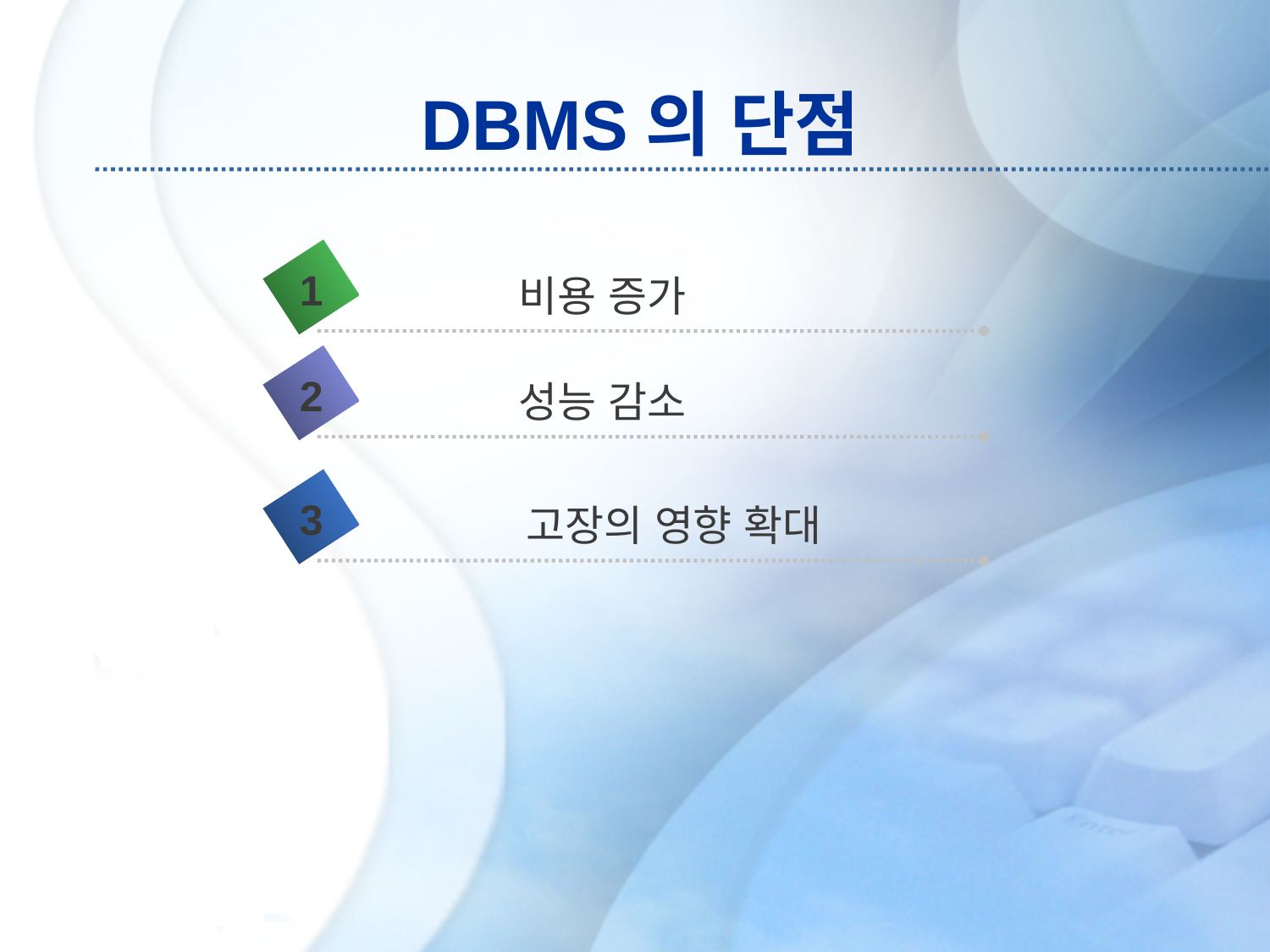

# DBMS의 단점

1
비용 증가

2
성능 감소

3
고장의 영향 확대